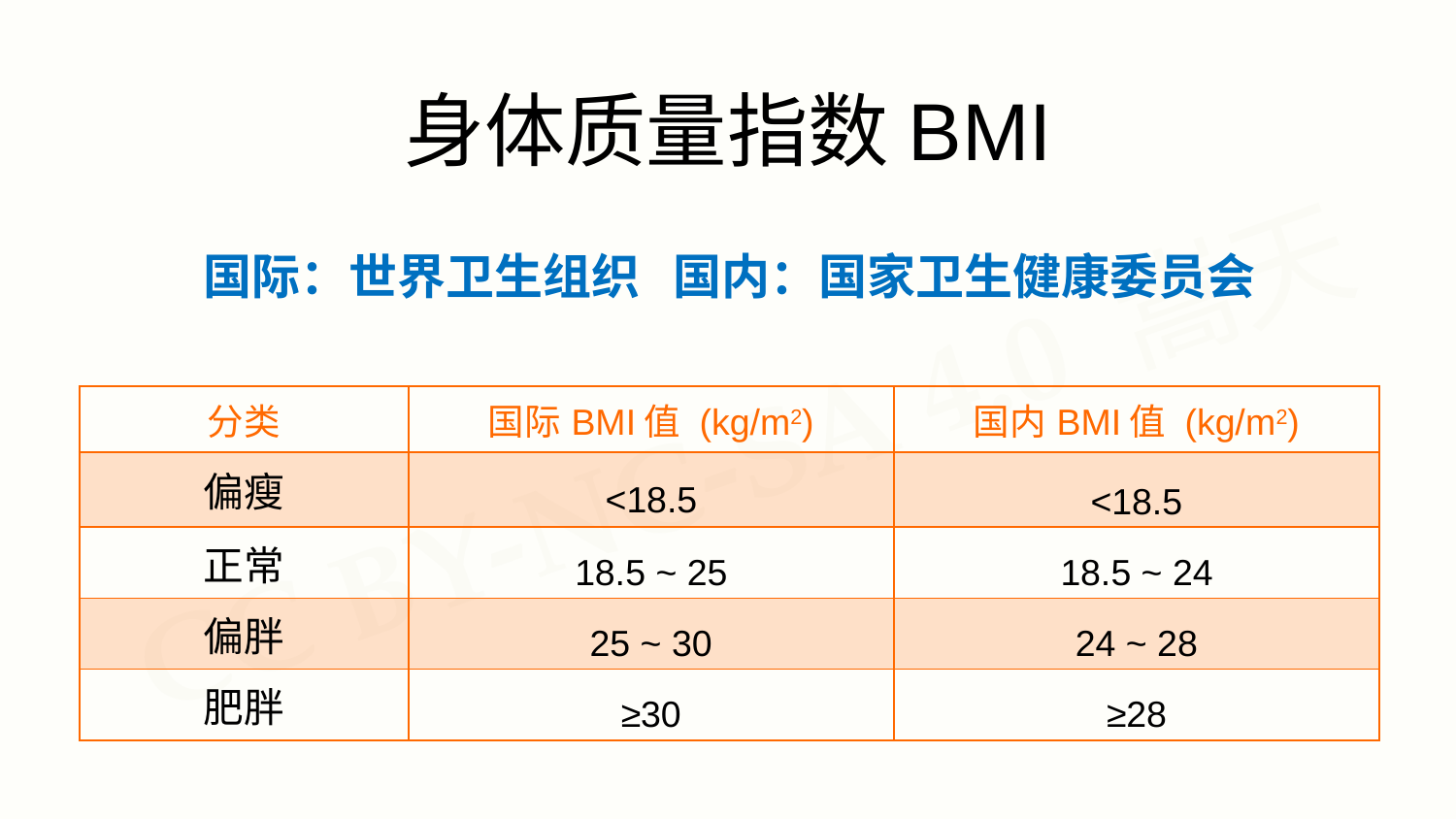

身体质量指数BMI
国际：世界卫生组织   国内：国家卫生健康委员会
| 分类 | 国际BMI值 (kg/m2) | 国内BMI值 (kg/m2) |
| --- | --- | --- |
| 偏瘦 | <18.5 | <18.5 |
| 正常 | 18.5 ~ 25 | 18.5 ~ 24 |
| 偏胖 | 25 ~ 30 | 24 ~ 28 |
| 肥胖 | ≥30 | ≥28 |